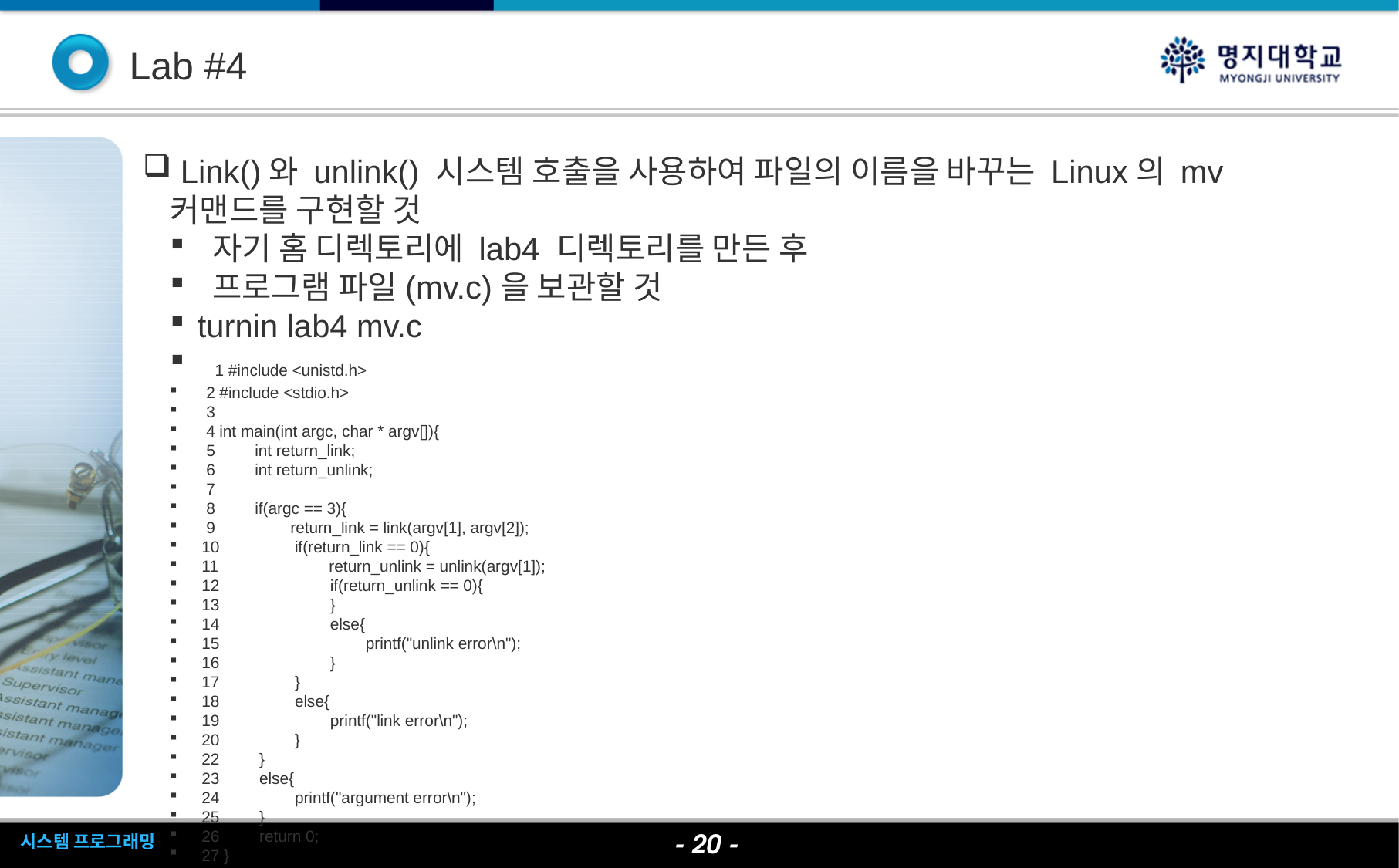

Lab #4
 Link()와 unlink() 시스템 호출을 사용하여 파일의 이름을 바꾸는 Linux의 mv 커맨드를 구현할 것
 자기 홈 디렉토리에 lab4 디렉토리를 만든 후
 프로그램 파일(mv.c)을 보관할 것
turnin lab4 mv.c
  1 #include <unistd.h>
  2 #include <stdio.h>
  3
  4 int main(int argc, char * argv[]){
  5         int return_link;
  6         int return_unlink;
  7
  8         if(argc == 3){
  9                 return_link = link(argv[1], argv[2]);
 10                 if(return_link == 0){
 11                         return_unlink = unlink(argv[1]);
 12                         if(return_unlink == 0){
 13                         }
 14                         else{
 15                                 printf("unlink error\n");
 16                         }
 17                 }
 18                 else{
 19                         printf("link error\n");
 20                 }
 22         }
 23         else{
 24                 printf("argument error\n");
 25         }
 26         return 0;
 27 }

- 20 -